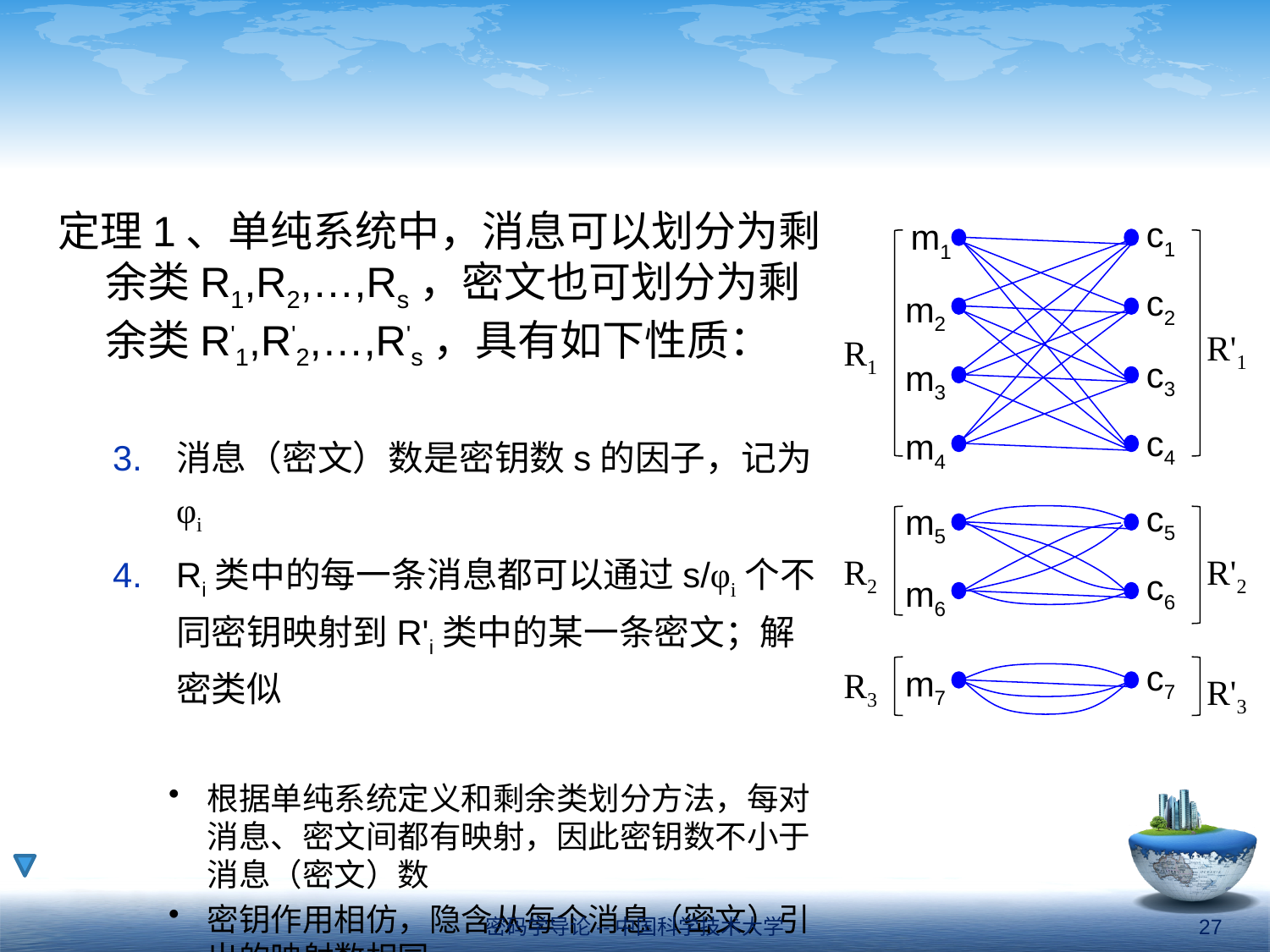

#
定理1、单纯系统中，消息可以划分为剩余类R1,R2,…,Rs，密文也可划分为剩余类R'1,R'2,…,R's，具有如下性质：

消息（密文）数是密钥数s的因子，记为φi
Ri类中的每一条消息都可以通过s/φi个不同密钥映射到R'i类中的某一条密文；解密类似

根据单纯系统定义和剩余类划分方法，每对消息、密文间都有映射，因此密钥数不小于消息（密文）数
密钥作用相仿，隐含从每个消息（密文）引出的映射数相同
c1
m1

c2
m2

R'1
R1
c3
m3

c4
m4

c5
m5

R2
R'2
c6
m6

c7
m7
R3

R'3

密码学导论--中国科学技术大学
27